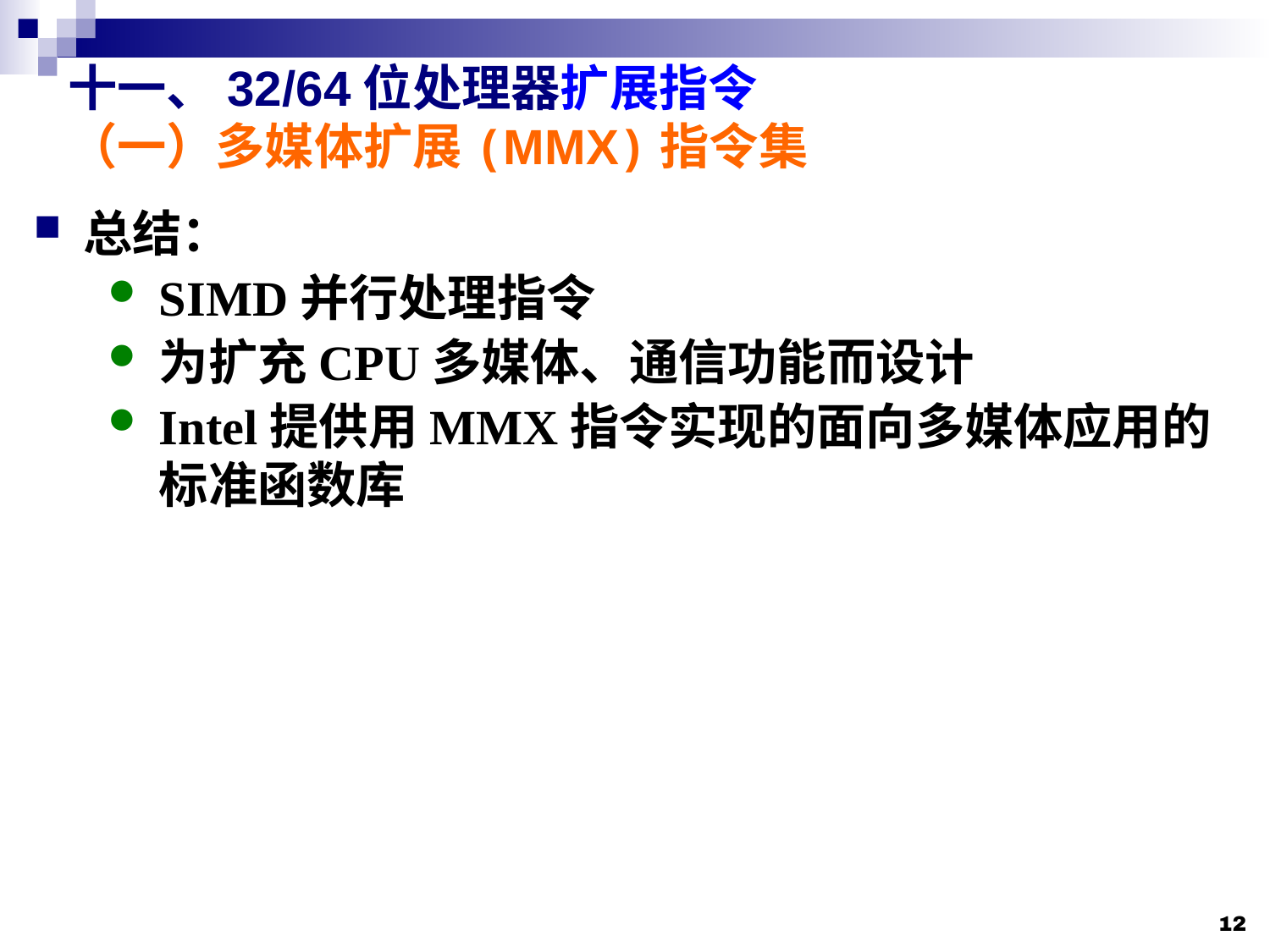

# 十一、32/64位处理器扩展指令 （一）多媒体扩展(MMX)指令集
总结：
SIMD并行处理指令
为扩充CPU多媒体、通信功能而设计
Intel提供用MMX指令实现的面向多媒体应用的标准函数库
12